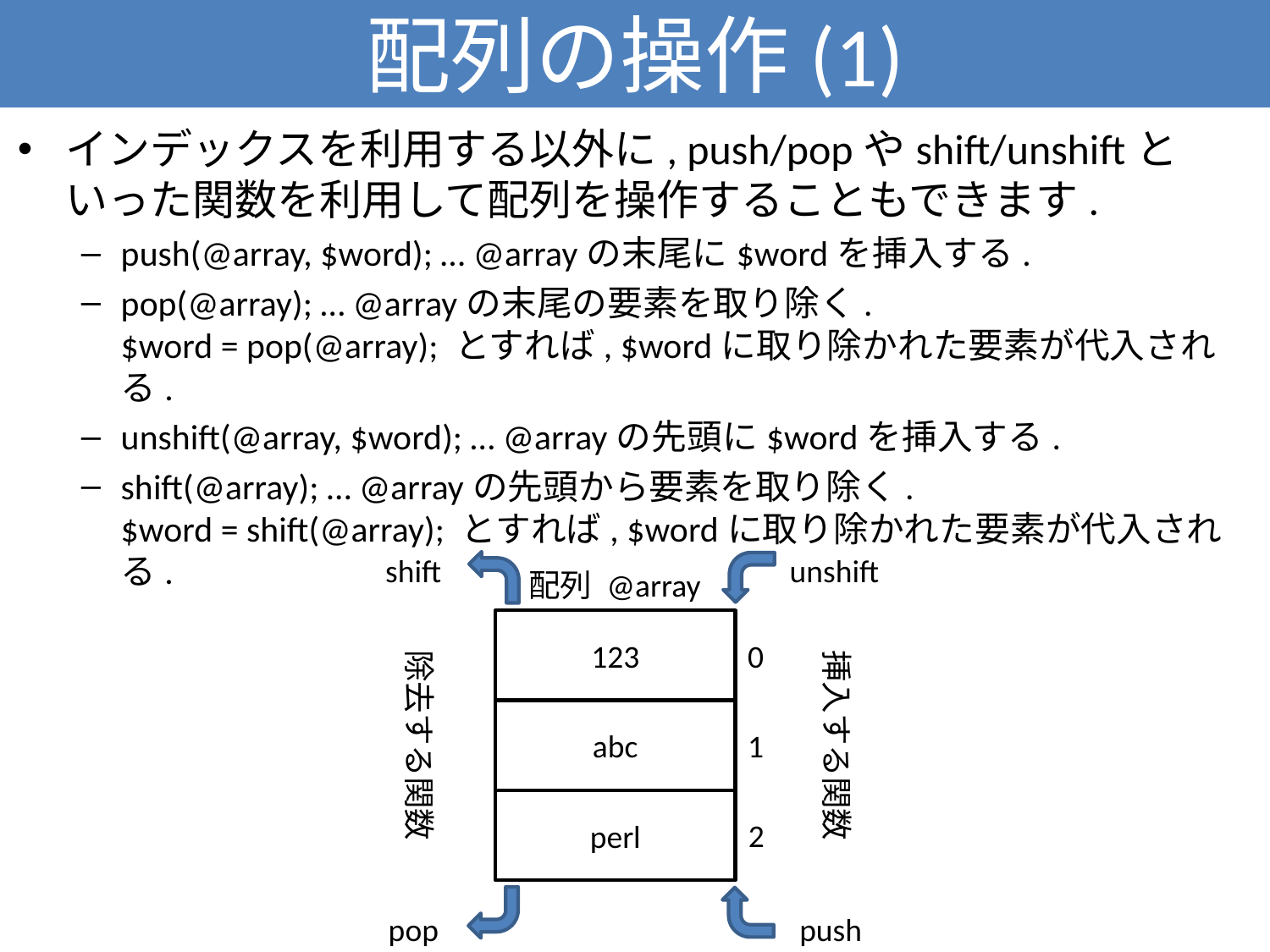

配列の操作(1)
インデックスを利用する以外に, push/popやshift/unshiftといった関数を利用して配列を操作することもできます.
push(@array, $word); … @arrayの末尾に$wordを挿入する.
pop(@array); … @arrayの末尾の要素を取り除く.
$word = pop(@array); とすれば, $wordに取り除かれた要素が代入される.
unshift(@array, $word); … @arrayの先頭に$wordを挿入する.
shift(@array); … @arrayの先頭から要素を取り除く.
$word = shift(@array); とすれば, $wordに取り除かれた要素が代入される.

shift
unshift

配列 @array
123
0
abc
1
perl
2
除去する関数
挿入する関数

pop
push